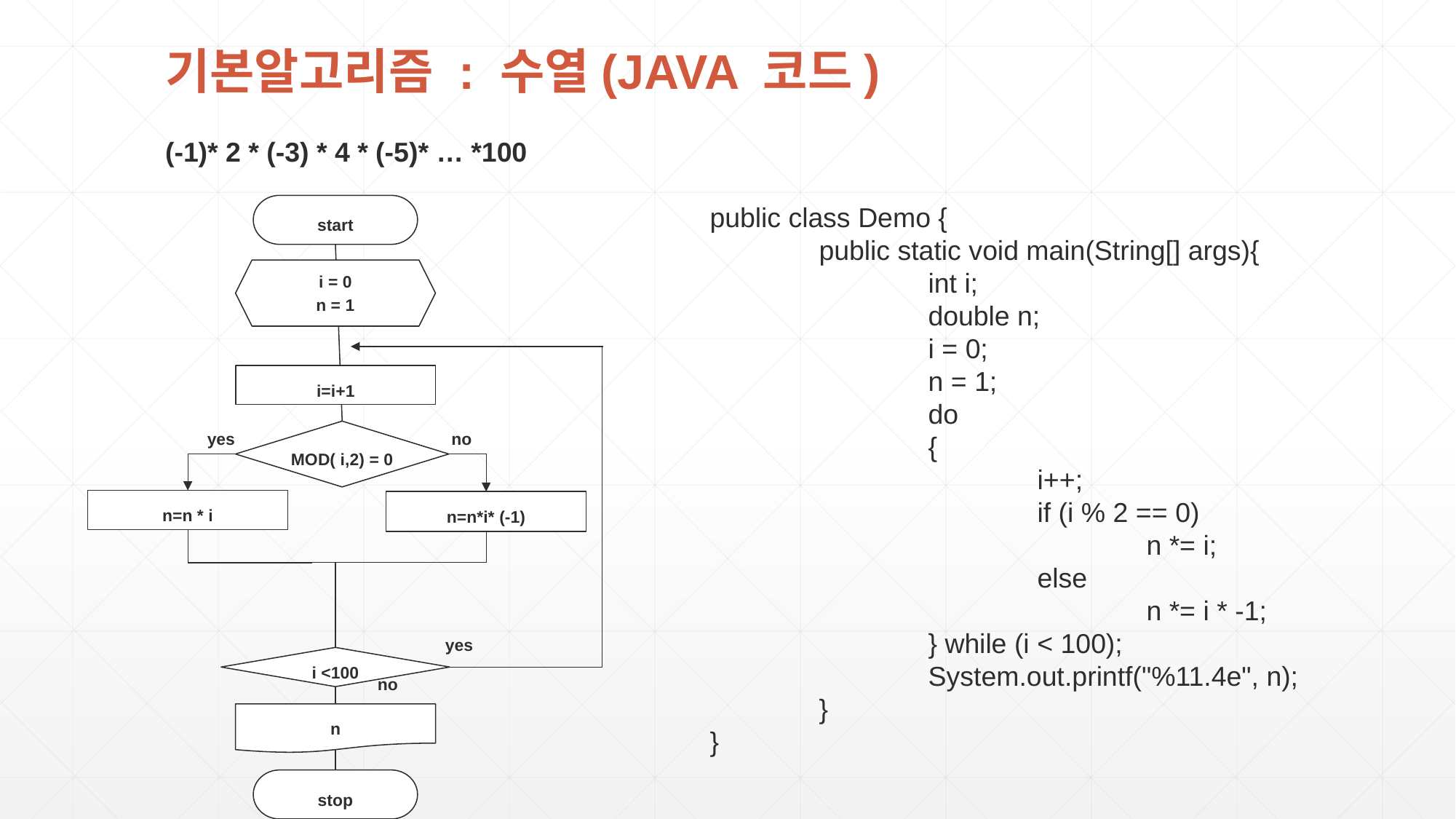

기본알고리즘 : 수열(JAVA 코드)

(-1)* 2 * (-3) * 4 * (-5)* … *100
public class Demo {
	public static void main(String[] args){
		int i;
		double n;
		i = 0;
		n = 1;
		do
		{
			i++;
			if (i % 2 == 0)
				n *= i;
			else
				n *= i * -1;
		} while (i < 100);
		System.out.printf("%11.4e", n);
	}
}
start
i = 0
n = 1
i=i+1
MOD( i,2) = 0
yes
no
n=n * i
n=n*i* (-1)
yes
i <100
no
n
stop